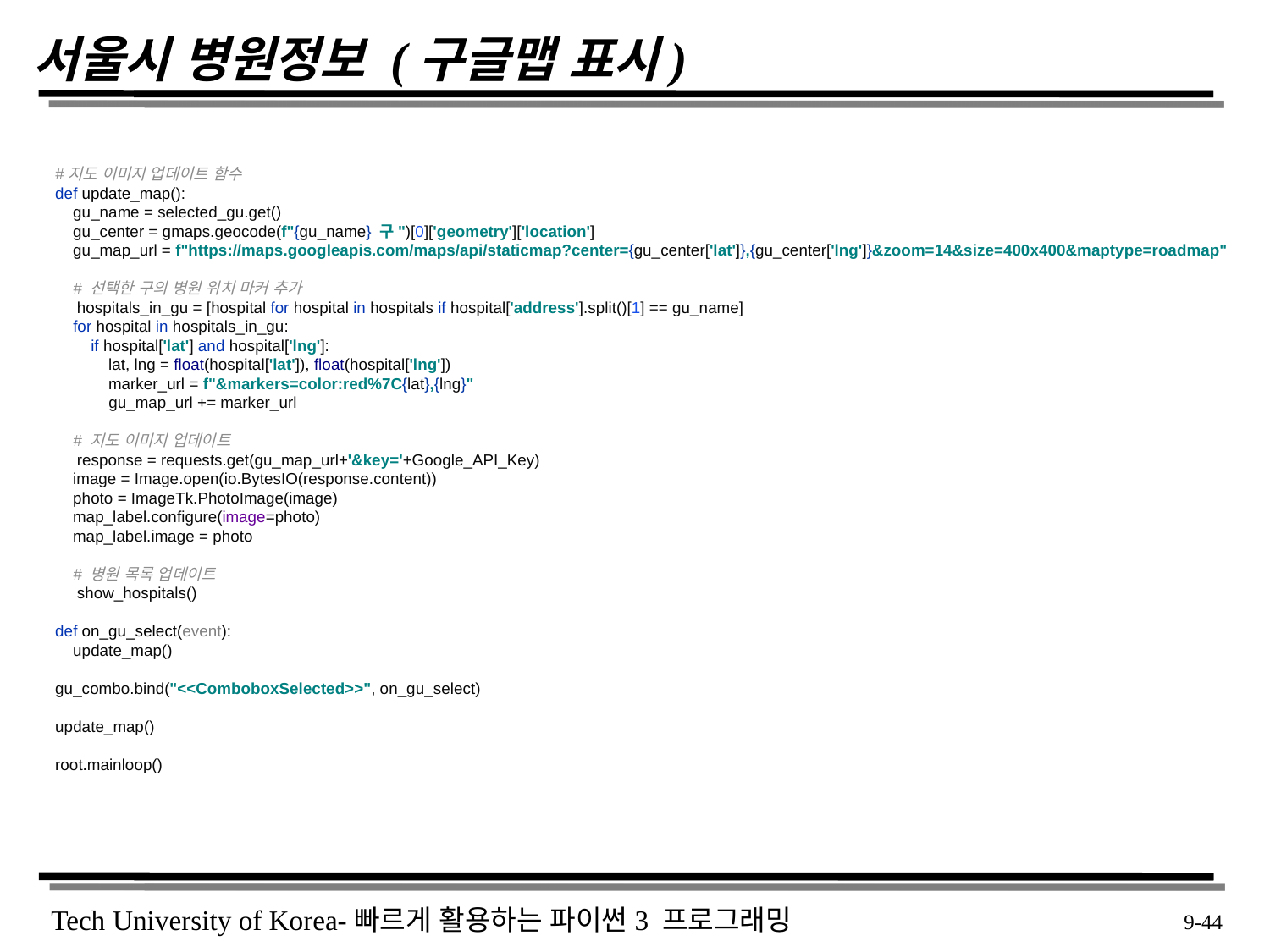

# 서울시 병원정보 (구글맵 표시)

#지도 이미지 업데이트 함수
def update_map():
    gu_name = selected_gu.get()
    gu_center = gmaps.geocode(f"{gu_name} 구")[0]['geometry']['location']
    gu_map_url = f"https://maps.googleapis.com/maps/api/staticmap?center={gu_center['lat']},{gu_center['lng']}&zoom=14&size=400x400&maptype=roadmap"
    # 선택한 구의 병원 위치 마커 추가
    hospitals_in_gu = [hospital for hospital in hospitals if hospital['address'].split()[1] == gu_name]
    for hospital in hospitals_in_gu:
        if hospital['lat'] and hospital['lng']:
            lat, lng = float(hospital['lat']), float(hospital['lng'])
            marker_url = f"&markers=color:red%7C{lat},{lng}"
            gu_map_url += marker_url
    # 지도 이미지 업데이트
    response = requests.get(gu_map_url+'&key='+Google_API_Key)
    image = Image.open(io.BytesIO(response.content))
    photo = ImageTk.PhotoImage(image)
    map_label.configure(image=photo)
    map_label.image = photo
    # 병원 목록 업데이트
    show_hospitals()
def on_gu_select(event):
    update_map()
gu_combo.bind("<<ComboboxSelected>>", on_gu_select)
update_map()
root.mainloop()

 9-44